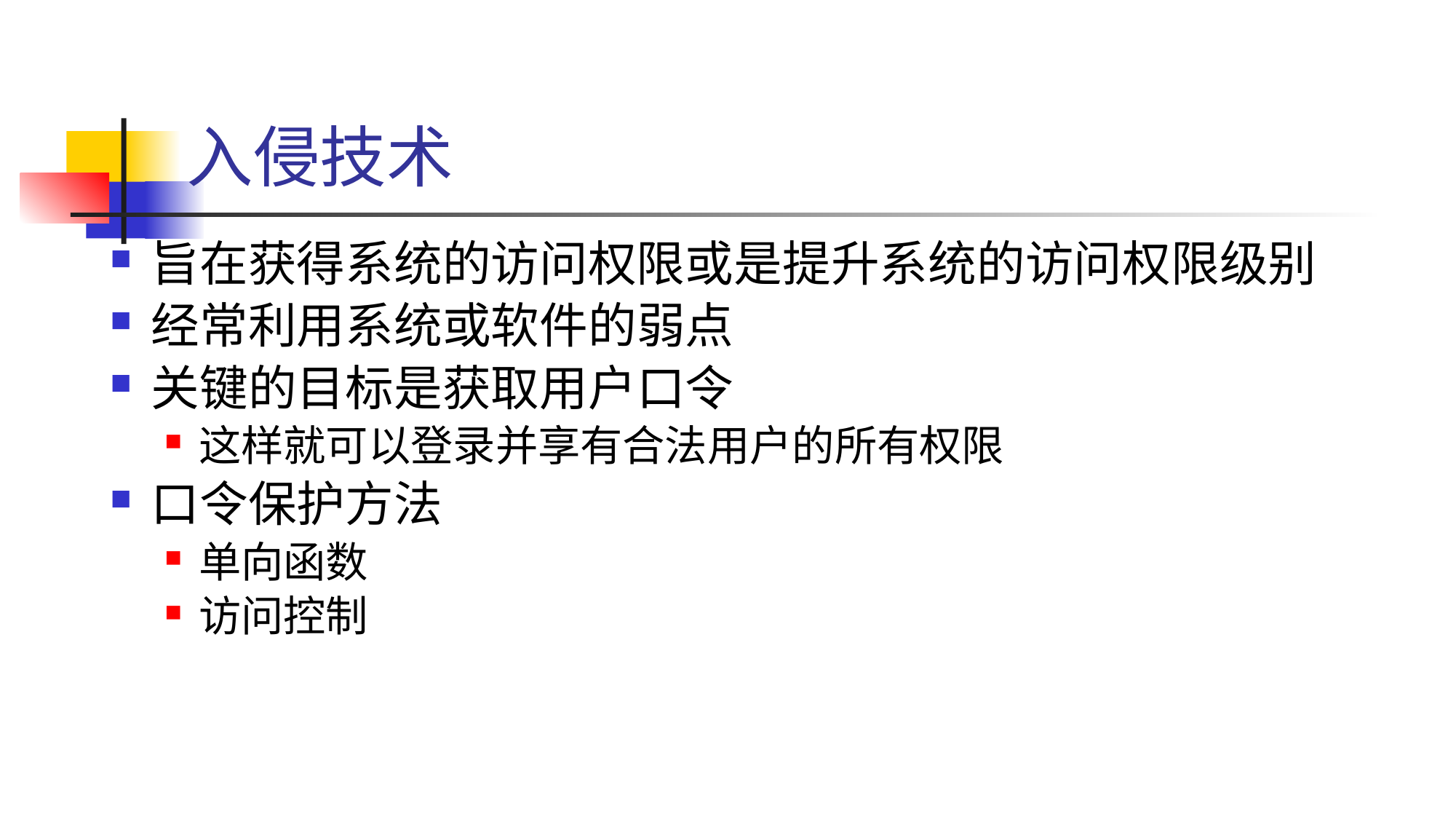

# 入侵技术
旨在获得系统的访问权限或是提升系统的访问权限级别
经常利用系统或软件的弱点
关键的目标是获取用户口令
这样就可以登录并享有合法用户的所有权限
口令保护方法
单向函数
访问控制